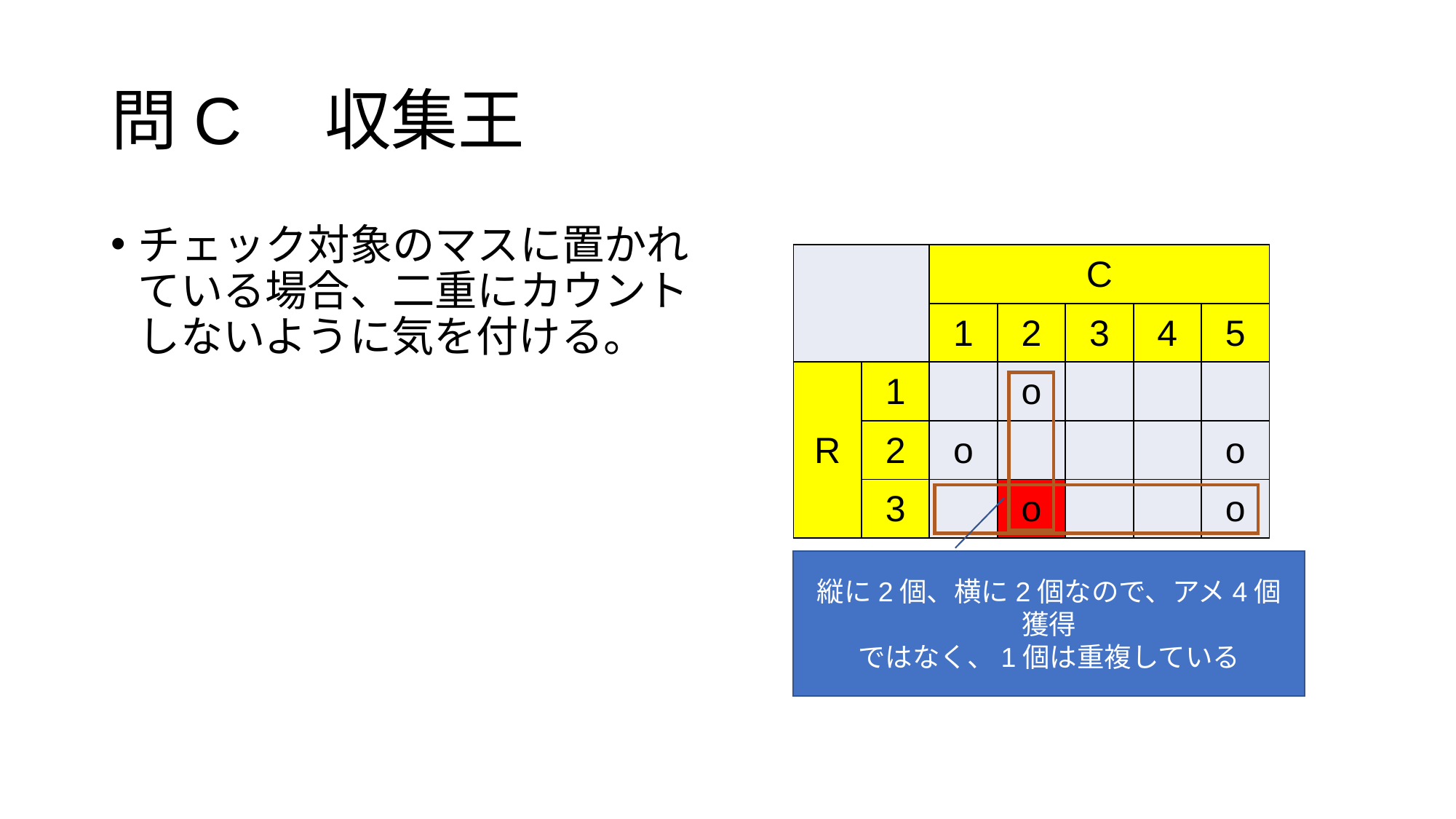

# 問C　収集王
チェック対象のマスに置かれている場合、二重にカウントしないように気を付ける。
|  |  | C |  |  |  |  |
| --- | --- | --- | --- | --- | --- | --- |
|  |  | 1 | 2 | 3 | 4 | 5 |
| R | 1 |  | o |  |  |  |
|  | 2 | o |  |  |  | o |
|  | 3 |  | o |  |  | o |

縦に2個、横に2個なので、アメ4個獲得
ではなく、1個は重複している